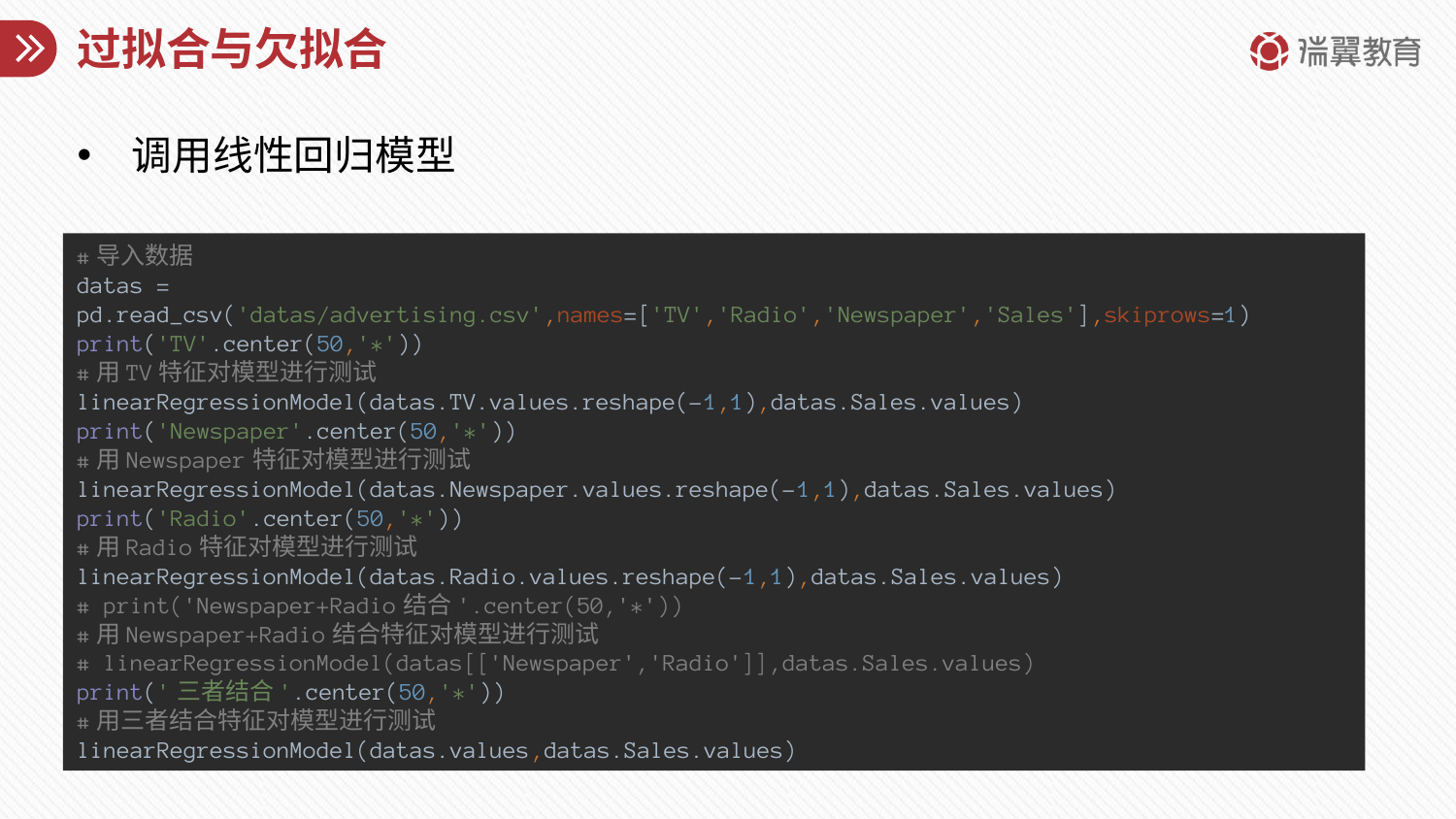

# 过拟合与欠拟合
调用线性回归模型
#导入数据
datas = pd.read_csv('datas/advertising.csv',names=['TV','Radio','Newspaper','Sales'],skiprows=1)
print('TV'.center(50,'*'))
#用TV特征对模型进行测试
linearRegressionModel(datas.TV.values.reshape(-1,1),datas.Sales.values)
print('Newspaper'.center(50,'*'))
#用Newspaper特征对模型进行测试
linearRegressionModel(datas.Newspaper.values.reshape(-1,1),datas.Sales.values)
print('Radio'.center(50,'*'))
#用Radio特征对模型进行测试
linearRegressionModel(datas.Radio.values.reshape(-1,1),datas.Sales.values)
# print('Newspaper+Radio结合'.center(50,'*'))
#用Newspaper+Radio结合特征对模型进行测试
# linearRegressionModel(datas[['Newspaper','Radio']],datas.Sales.values)
print('三者结合'.center(50,'*'))
#用三者结合特征对模型进行测试
linearRegressionModel(datas.values,datas.Sales.values)